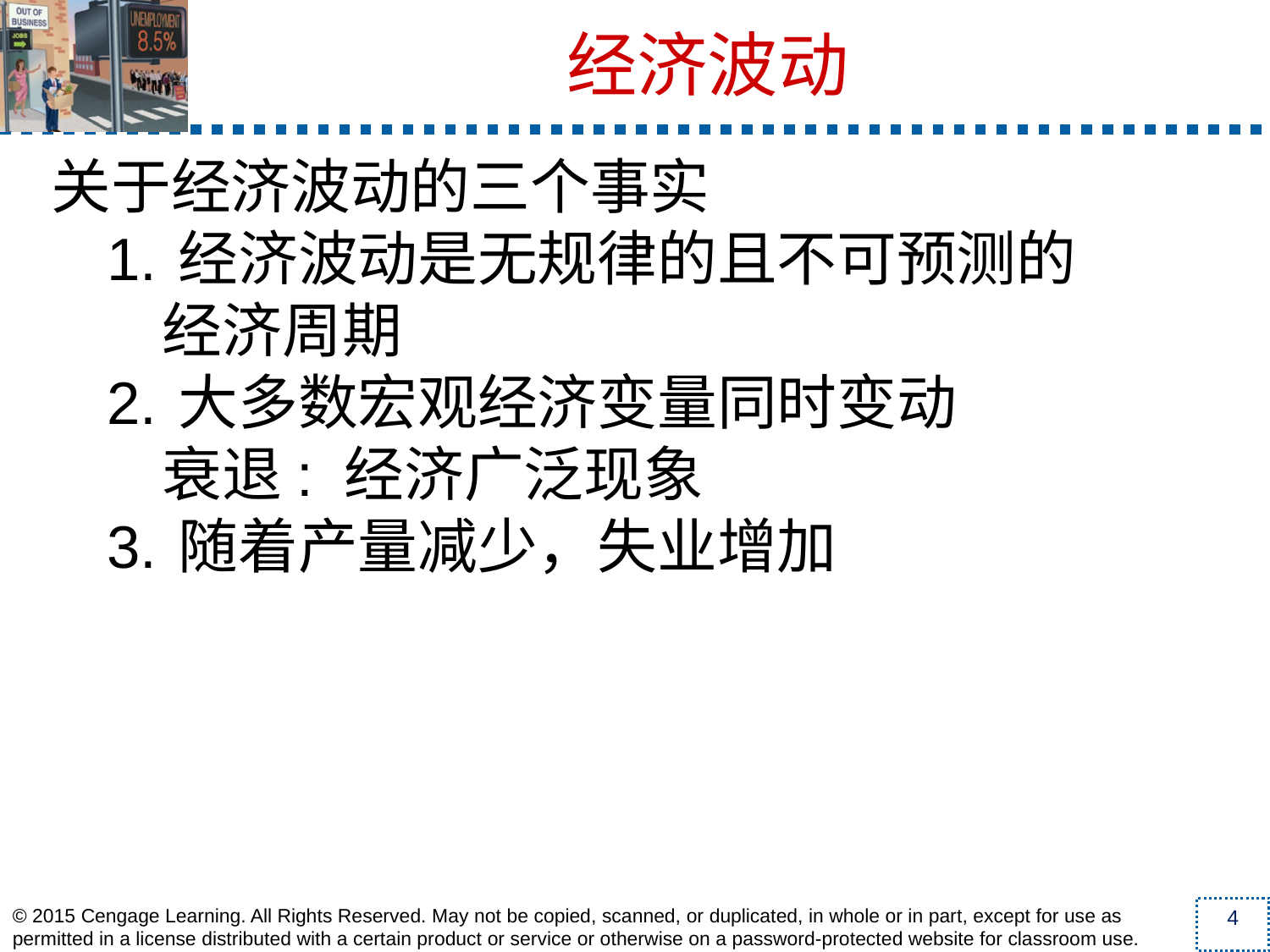

关于经济波动的三个事实
经济波动是无规律的且不可预测的
经济周期
大多数宏观经济变量同时变动
衰退: 经济广泛现象
随着产量减少，失业增加

经济波动
4
© 2015 Cengage Learning. All Rights Reserved. May not be copied, scanned, or duplicated, in whole or in part, except for use as permitted in a license distributed with a certain product or service or otherwise on a password-protected website for classroom use.